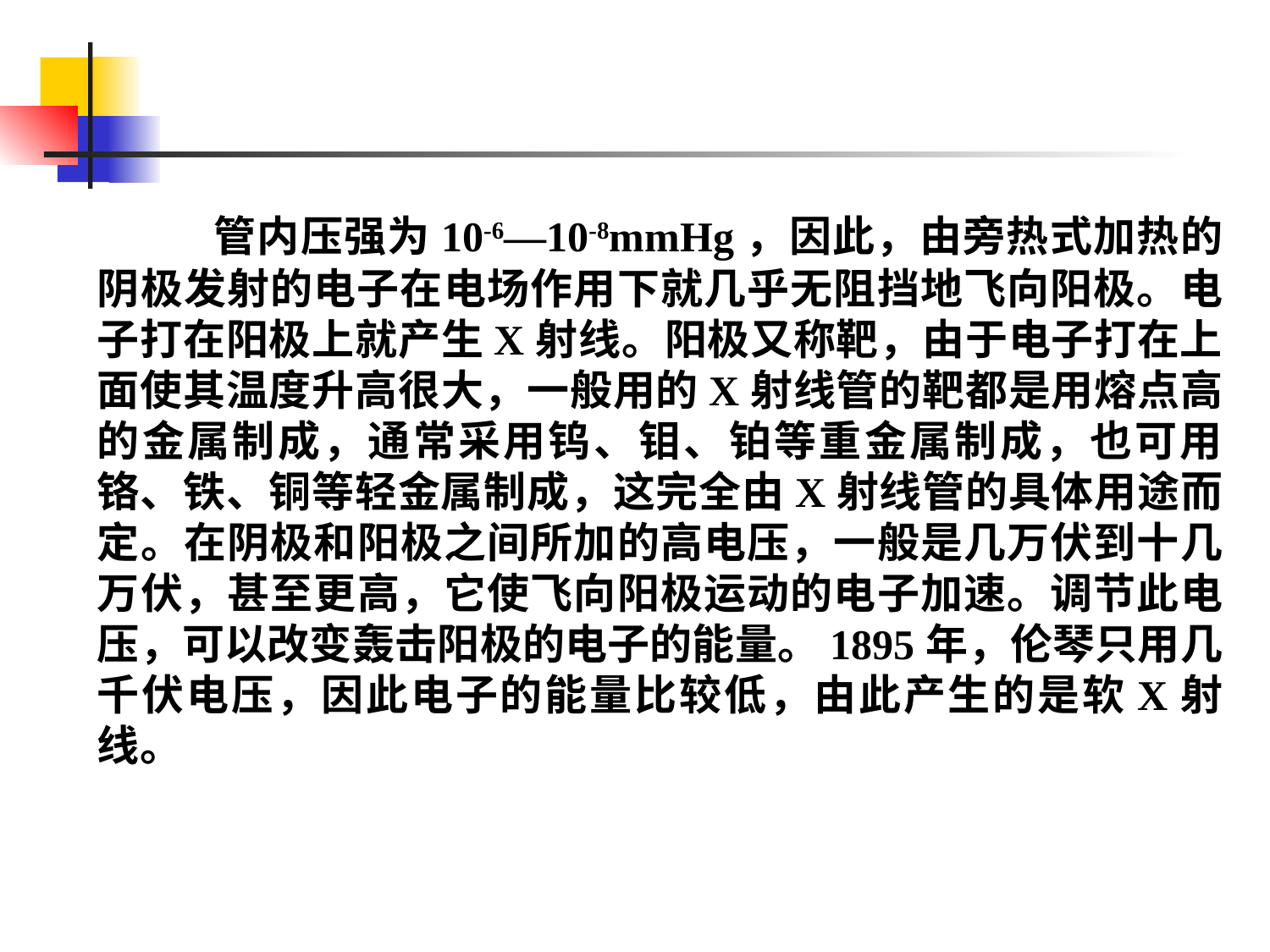

管内压强为10-6—10-8mmHg，因此，由旁热式加热的阴极发射的电子在电场作用下就几乎无阻挡地飞向阳极。电子打在阳极上就产生X射线。阳极又称靶，由于电子打在上面使其温度升高很大，一般用的X射线管的靶都是用熔点高的金属制成，通常采用钨、钼、铂等重金属制成，也可用铬、铁、铜等轻金属制成，这完全由X射线管的具体用途而定。在阴极和阳极之间所加的高电压，一般是几万伏到十几万伏，甚至更高，它使飞向阳极运动的电子加速。调节此电压，可以改变轰击阳极的电子的能量。1895年，伦琴只用几千伏电压，因此电子的能量比较低，由此产生的是软X射线。